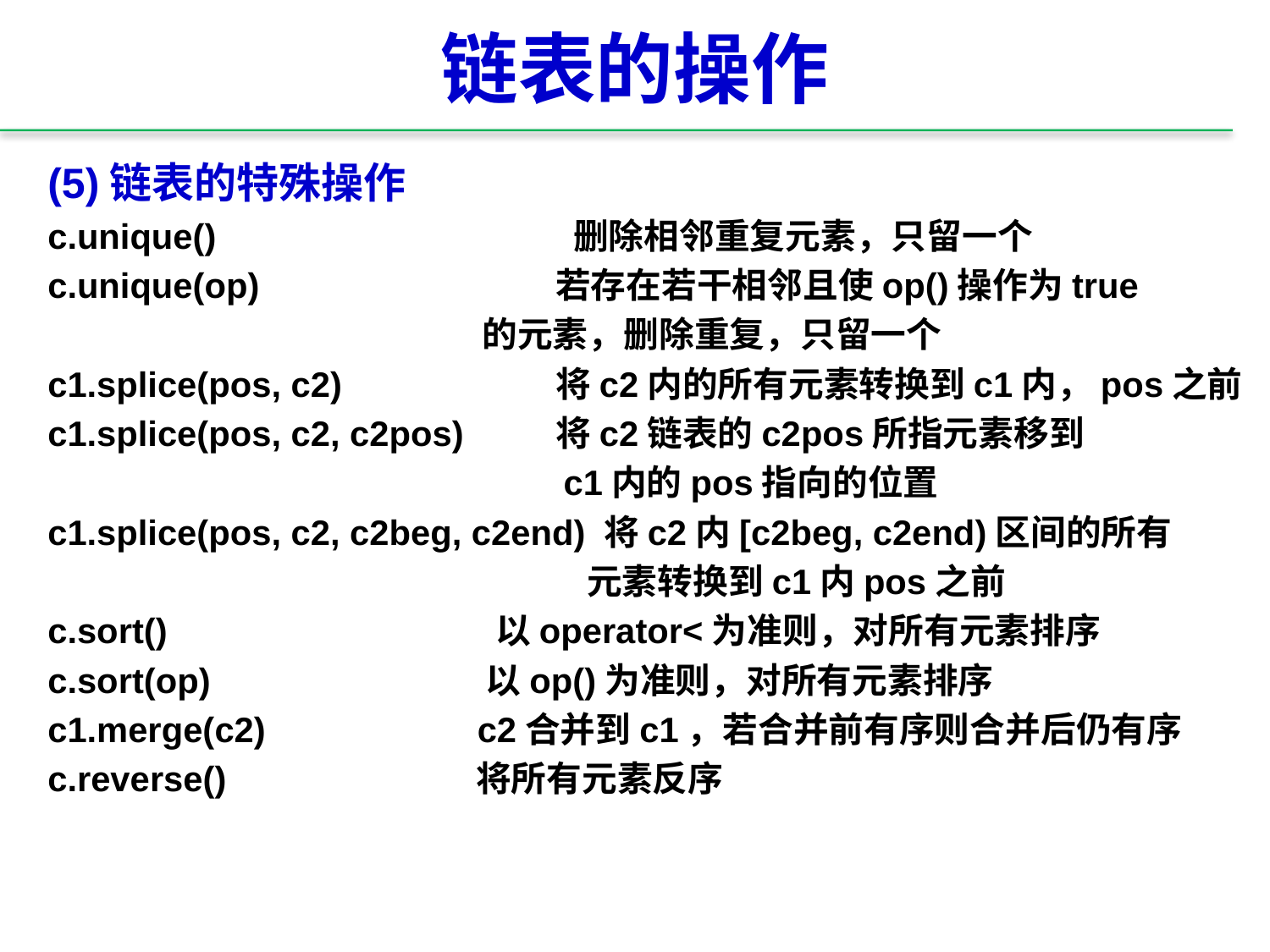

# 链表的操作
(5)链表的特殊操作
c.unique()		              删除相邻重复元素，只留一个
c.unique(op)			若存在若干相邻且使op()操作为true
                                                     的元素，删除重复，只留一个
c1.splice(pos, c2)		将c2内的所有元素转换到c1内，pos之前
c1.splice(pos, c2, c2pos) 	将c2链表的c2pos所指元素移到
                                                     c1内的pos指向的位置
c1.splice(pos, c2, c2beg, c2end) 将c2内[c2beg, c2end)区间的所有
                                                                  元素转换到c1内pos之前
c.sort()			      以operator<为准则，对所有元素排序
c.sort(op)		     以op()为准则，对所有元素排序
c1.merge(c2)		     c2合并到c1，若合并前有序则合并后仍有序
c.reverse()		    将所有元素反序